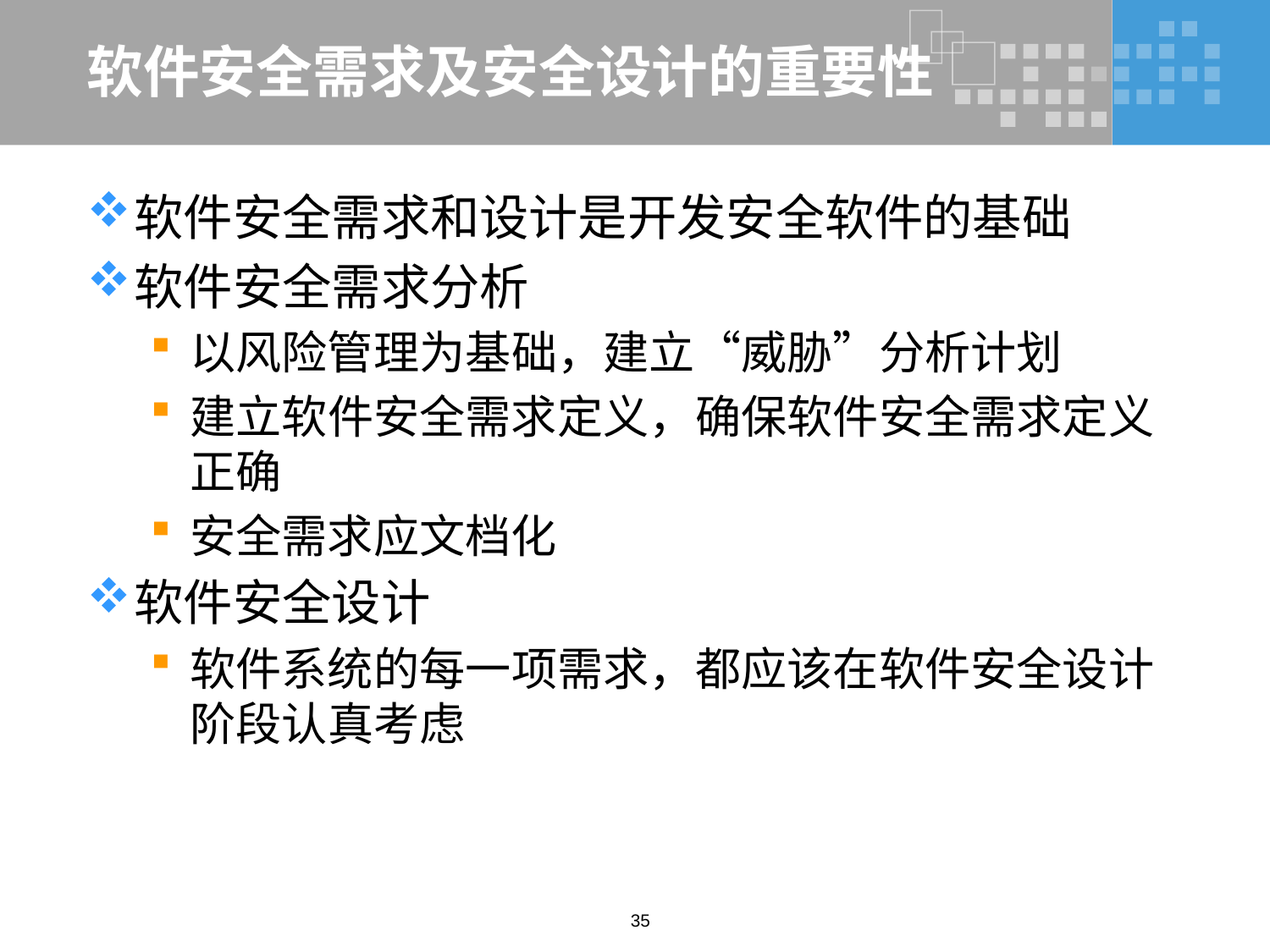

# 软件安全需求及安全设计的重要性
软件安全需求和设计是开发安全软件的基础
软件安全需求分析
以风险管理为基础，建立“威胁”分析计划
建立软件安全需求定义，确保软件安全需求定义正确
安全需求应文档化
软件安全设计
软件系统的每一项需求，都应该在软件安全设计阶段认真考虑

35